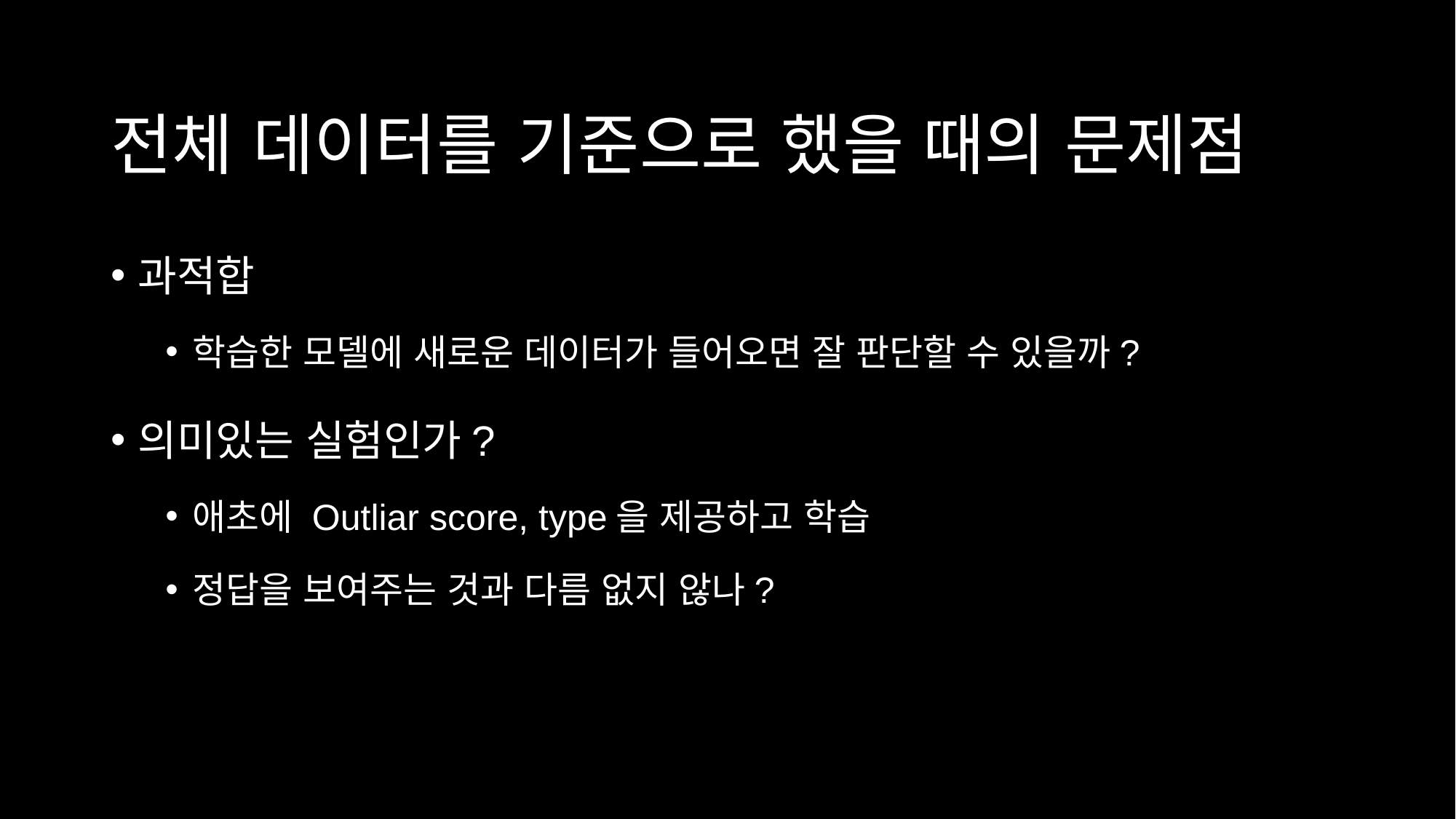

# 전체 데이터를 기준으로 했을 때의 문제점
과적합
학습한 모델에 새로운 데이터가 들어오면 잘 판단할 수 있을까?
의미있는 실험인가?
애초에 Outliar score, type을 제공하고 학습
정답을 보여주는 것과 다름 없지 않나?